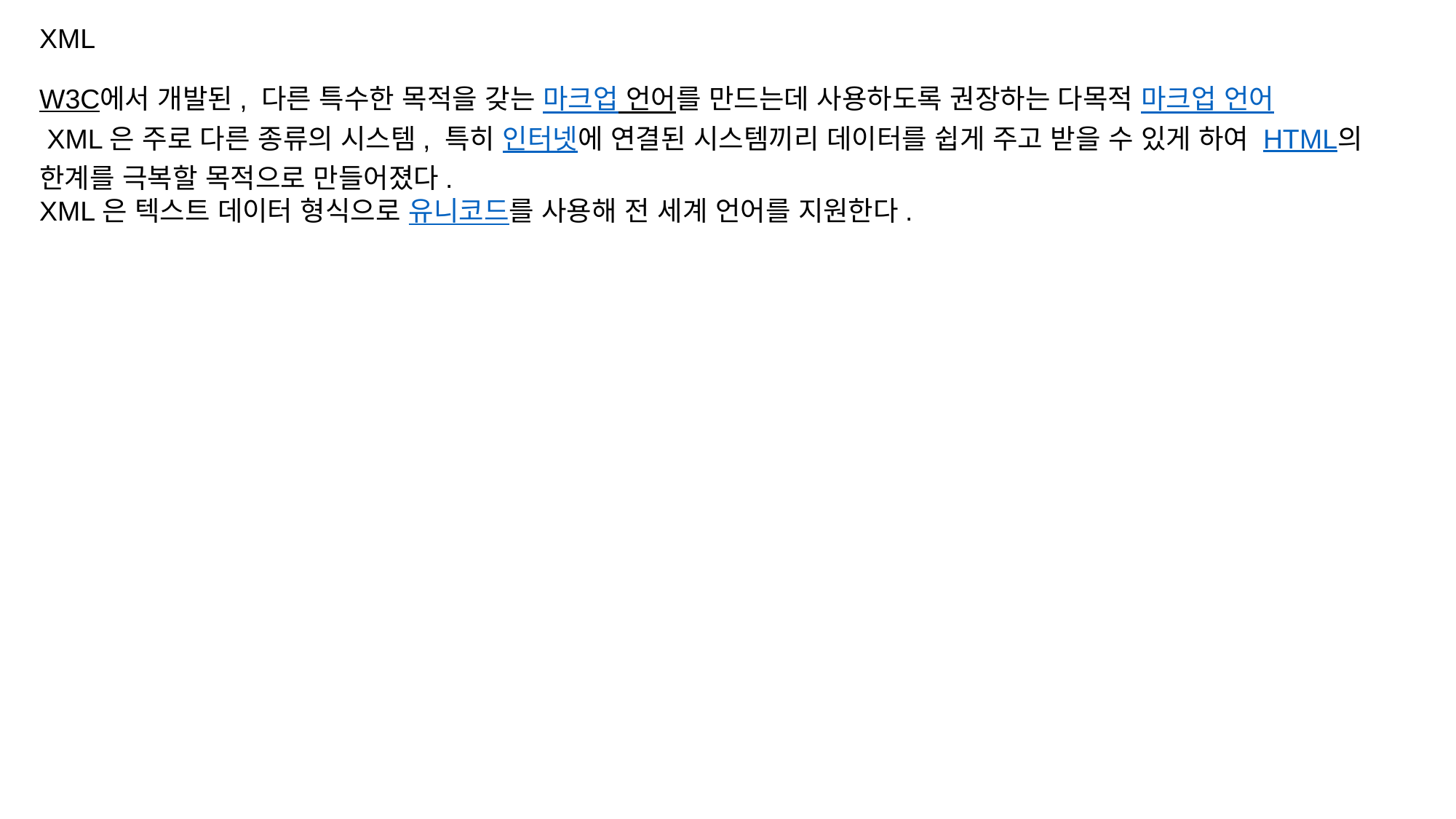

XML
W3C에서 개발된, 다른 특수한 목적을 갖는 마크업 언어를 만드는데 사용하도록 권장하는 다목적 마크업 언어
 XML은 주로 다른 종류의 시스템, 특히 인터넷에 연결된 시스템끼리 데이터를 쉽게 주고 받을 수 있게 하여 HTML의 한계를 극복할 목적으로 만들어졌다.
XML은 텍스트 데이터 형식으로 유니코드를 사용해 전 세계 언어를 지원한다.